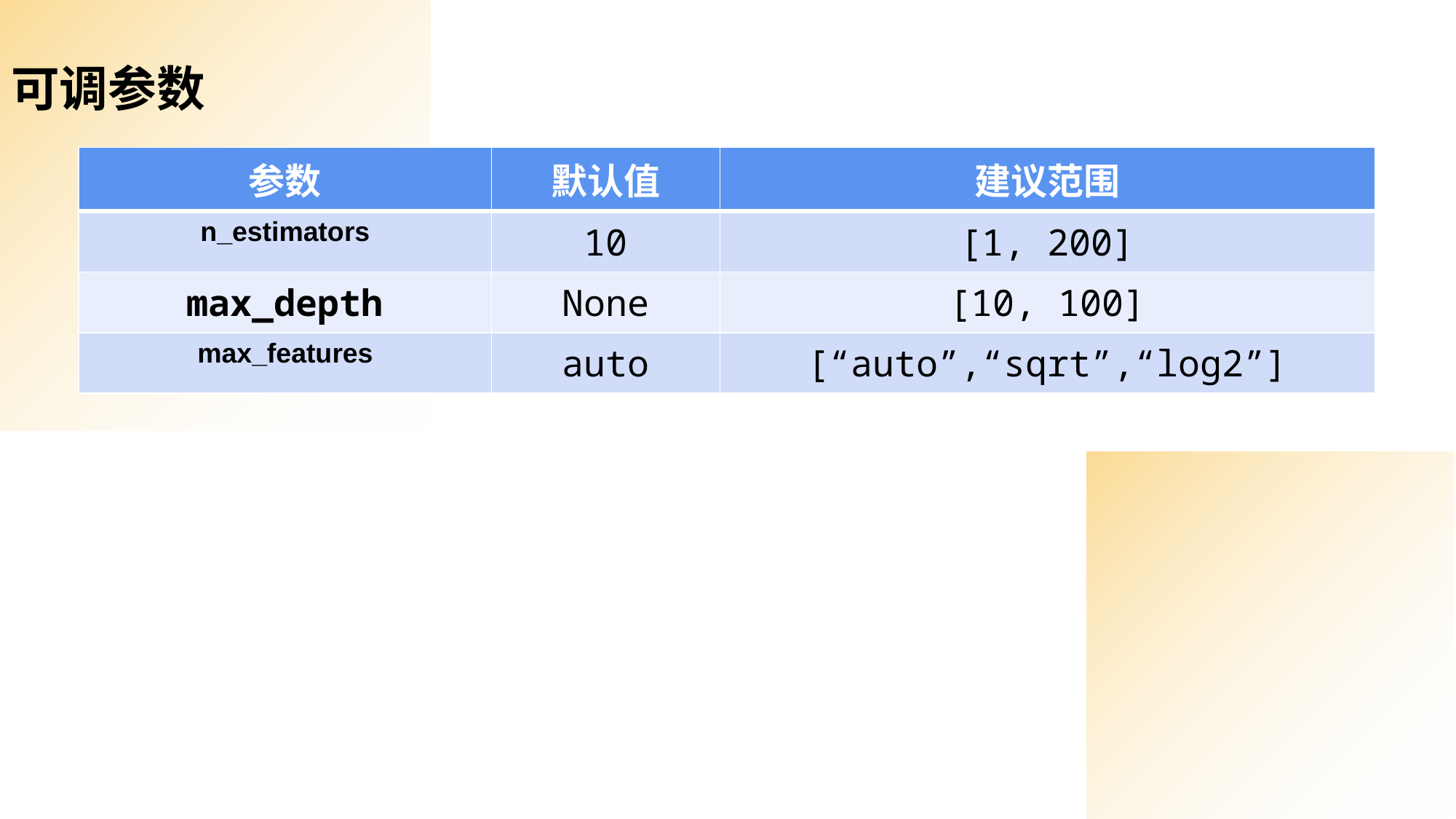

可调参数
| 参数 | 默认值 | 建议范围 |
| --- | --- | --- |
| n\_estimators | 10 | [1, 200] |
| max\_depth | None | [10, 100] |
| max\_features | auto | [“auto”,“sqrt”,“log2”] |